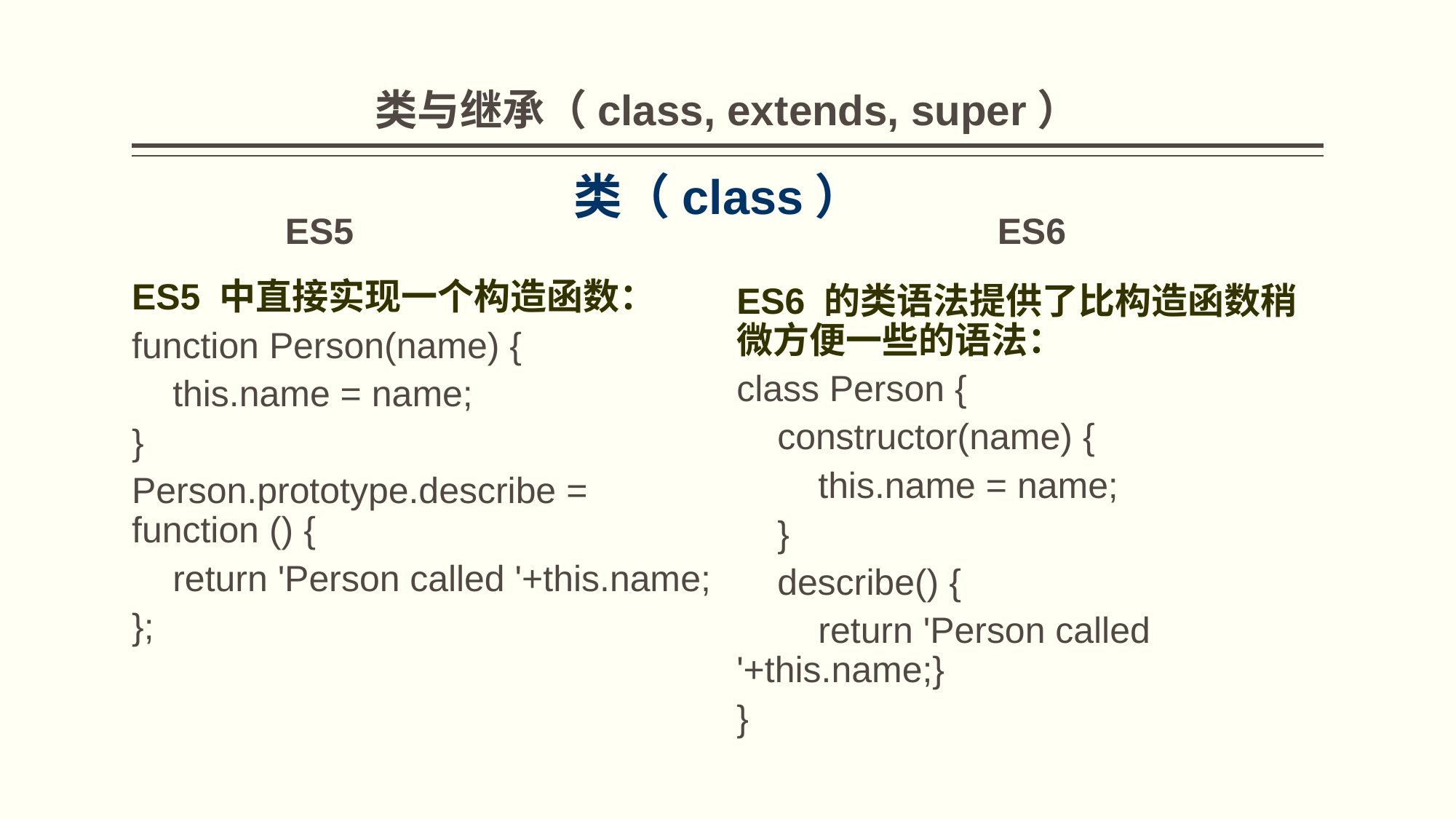

# 类与继承（class, extends, super）
类（class）
ES5
ES6
ES5 中直接实现一个构造函数：
function Person(name) {
    this.name = name;
}
Person.prototype.describe = function () {
    return 'Person called '+this.name;
};

ES6 的类语法提供了比构造函数稍微方便一些的语法：
class Person {
    constructor(name) {
        this.name = name;
    }
    describe() {
        return 'Person called '+this.name;}
}